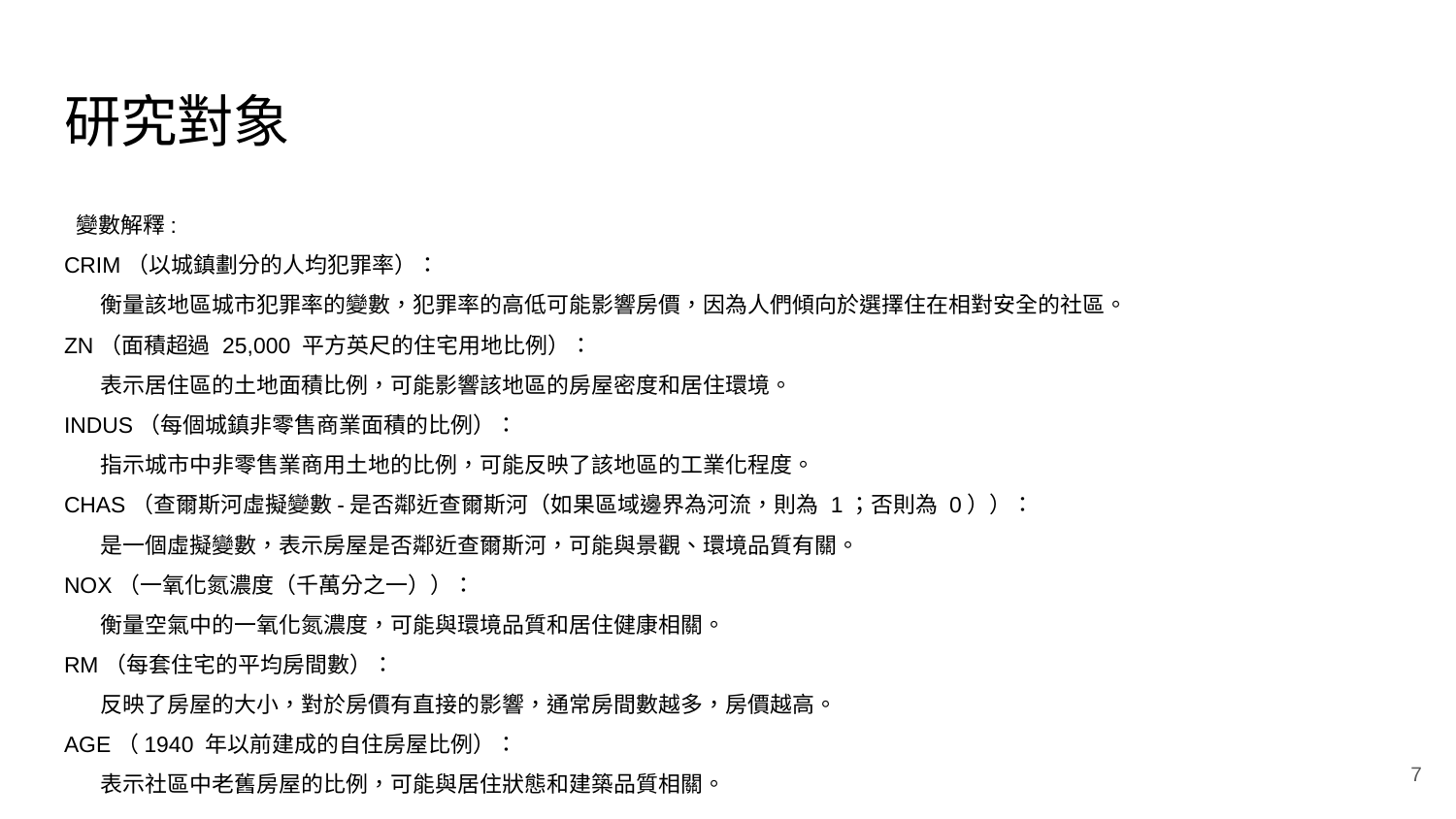

# 研究對象
 變數解釋:
CRIM（以城鎮劃分的人均犯罪率）：
衡量該地區城市犯罪率的變數，犯罪率的高低可能影響房價，因為人們傾向於選擇住在相對安全的社區。
ZN（面積超過 25,000 平方英尺的住宅用地比例）：
表示居住區的土地面積比例，可能影響該地區的房屋密度和居住環境。
INDUS（每個城鎮非零售商業面積的比例）：
指示城市中非零售業商用土地的比例，可能反映了該地區的工業化程度。
CHAS（查爾斯河虛擬變數-是否鄰近查爾斯河（如果區域邊界為河流，則為 1；否則為 0））：
是一個虛擬變數，表示房屋是否鄰近查爾斯河，可能與景觀、環境品質有關。
NOX（一氧化氮濃度（千萬分之一））：
衡量空氣中的一氧化氮濃度，可能與環境品質和居住健康相關。
RM（每套住宅的平均房間數）：
反映了房屋的大小，對於房價有直接的影響，通常房間數越多，房價越高。
AGE（1940 年以前建成的自住房屋比例）：
表示社區中老舊房屋的比例，可能與居住狀態和建築品質相關。

7